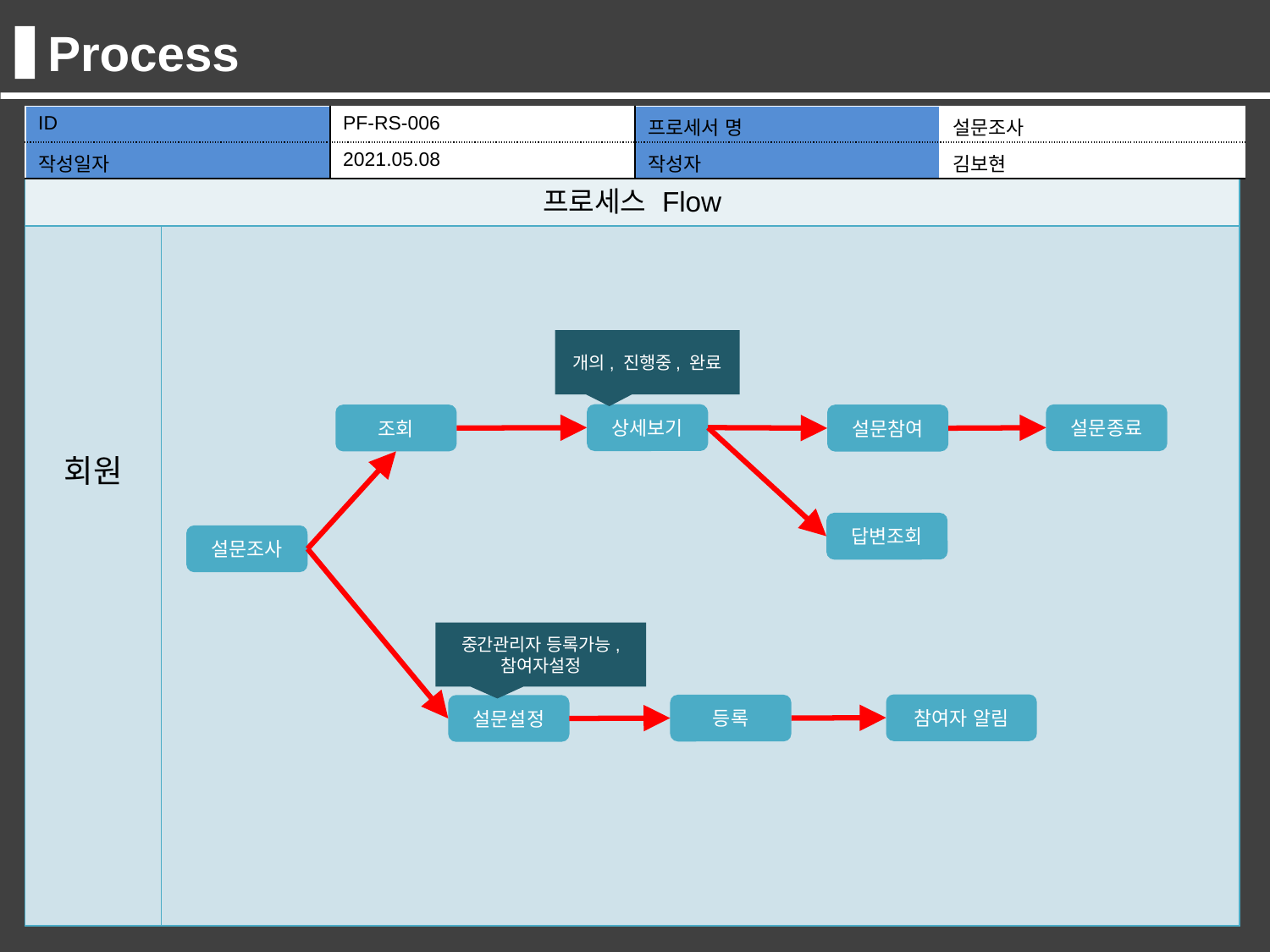

Process

| ID | PF-RS-006 | 프로세서 명 | 설문조사 |
| --- | --- | --- | --- |
| 작성일자 | 2021.05.08 | 작성자 | 김보현 |
| 프로세스 Flow |  |
| --- | --- |
| 회원 |  |
개의, 진행중, 완료
상세보기
설문종료
조회
설문참여
답변조회
설문조사
중간관리자 등록가능, 참여자설정
참여자 알림
등록
설문설정